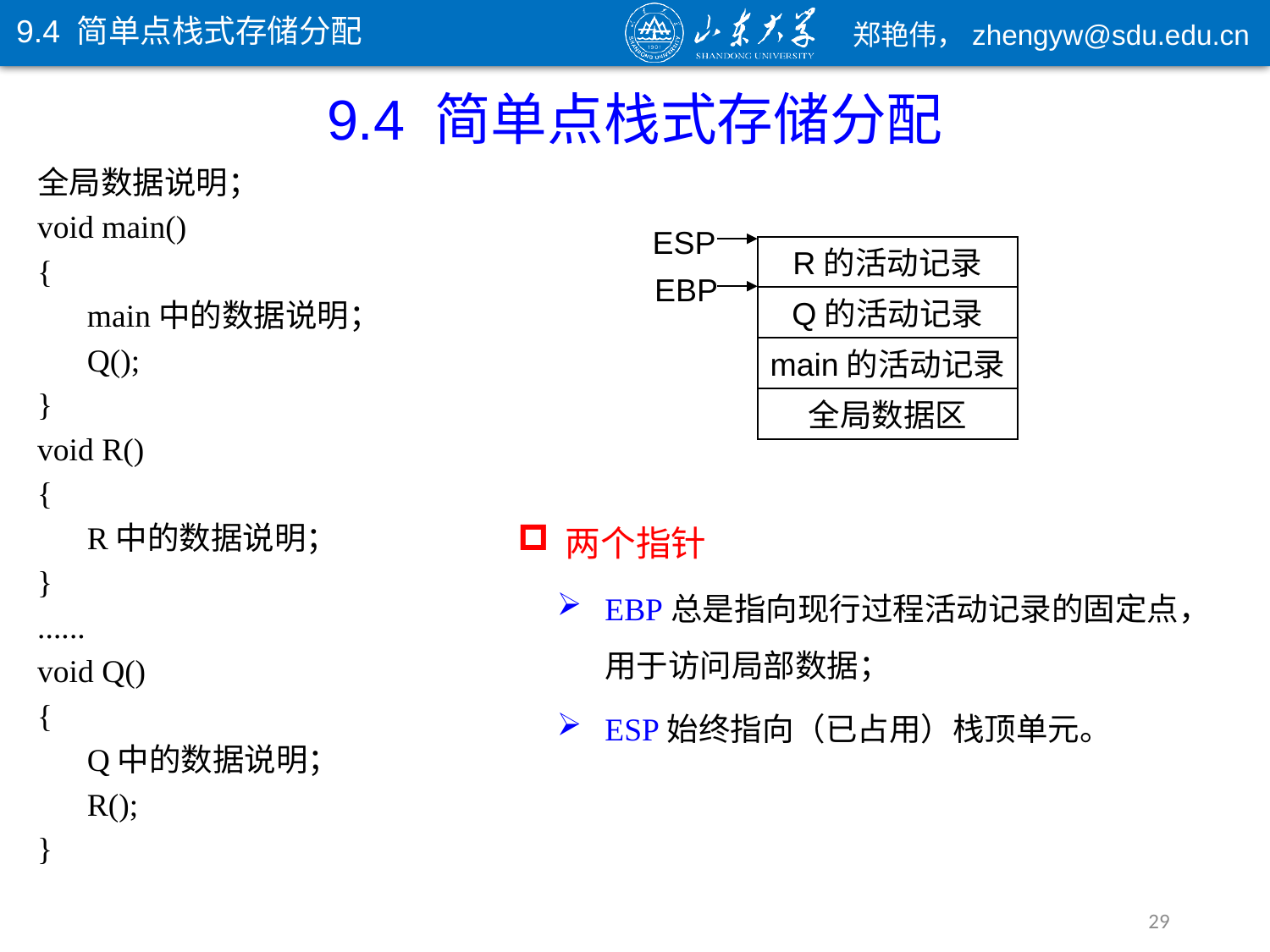

9.4 简单点栈式存储分配
9.4 简单点栈式存储分配
全局数据说明；
void main()
{
main中的数据说明；
Q();
}
void R()
{
R中的数据说明；
}
......
void Q()
{
Q中的数据说明；
R();
}
ESP
R的活动记录
EBP
Q的活动记录
main的活动记录
全局数据区
两个指针
EBP总是指向现行过程活动记录的固定点，用于访问局部数据；
ESP始终指向（已占用）栈顶单元。
29